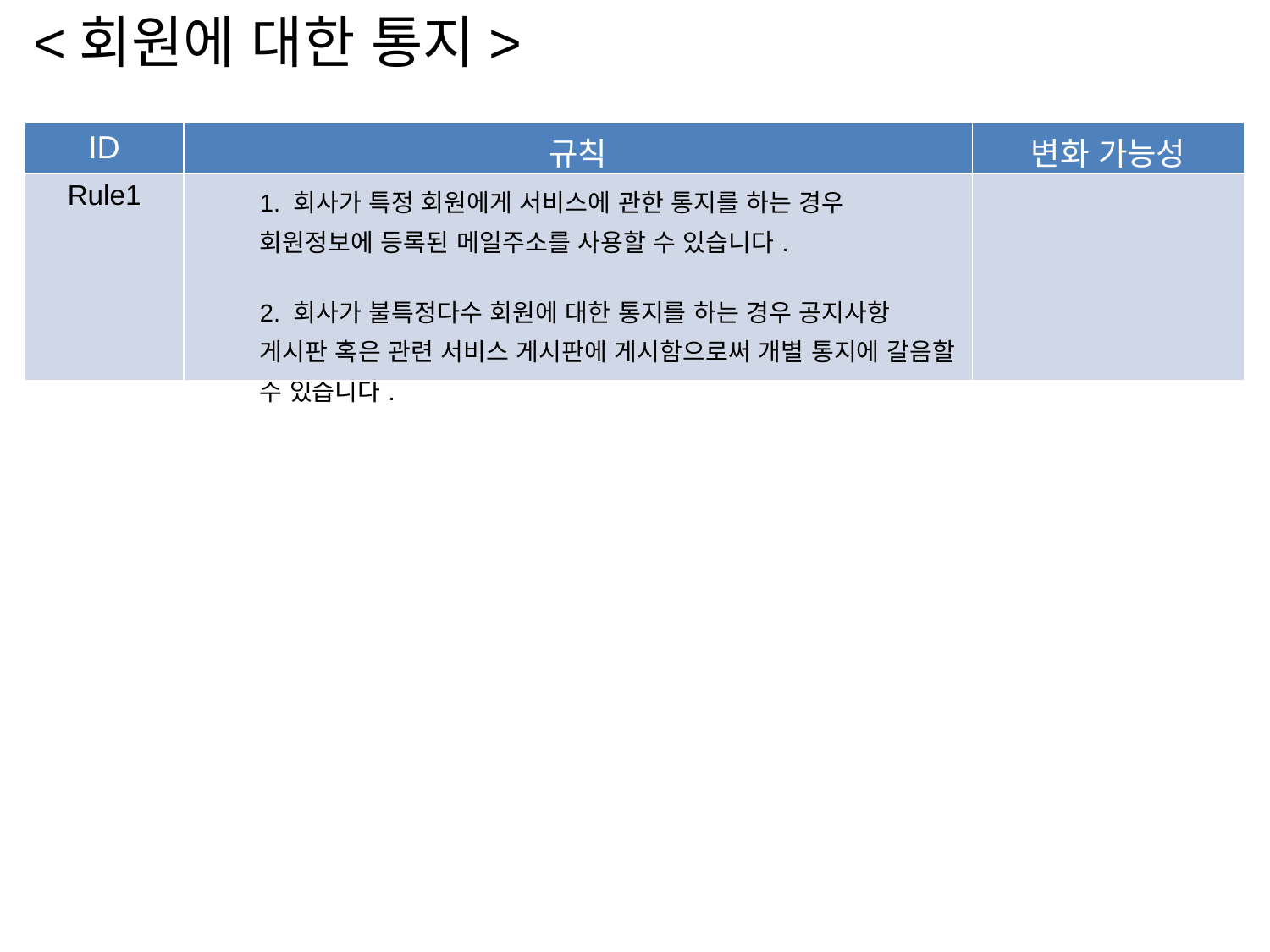

<회원에 대한 통지>
| ID | 규칙 | 변화 가능성 |
| --- | --- | --- |
| Rule1 | 1. 회사가 특정 회원에게 서비스에 관한 통지를 하는 경우 회원정보에 등록된 메일주소를 사용할 수 있습니다. 2. 회사가 불특정다수 회원에 대한 통지를 하는 경우 공지사항 게시판 혹은 관련 서비스 게시판에 게시함으로써 개별 통지에 갈음할 수 있습니다. |  |